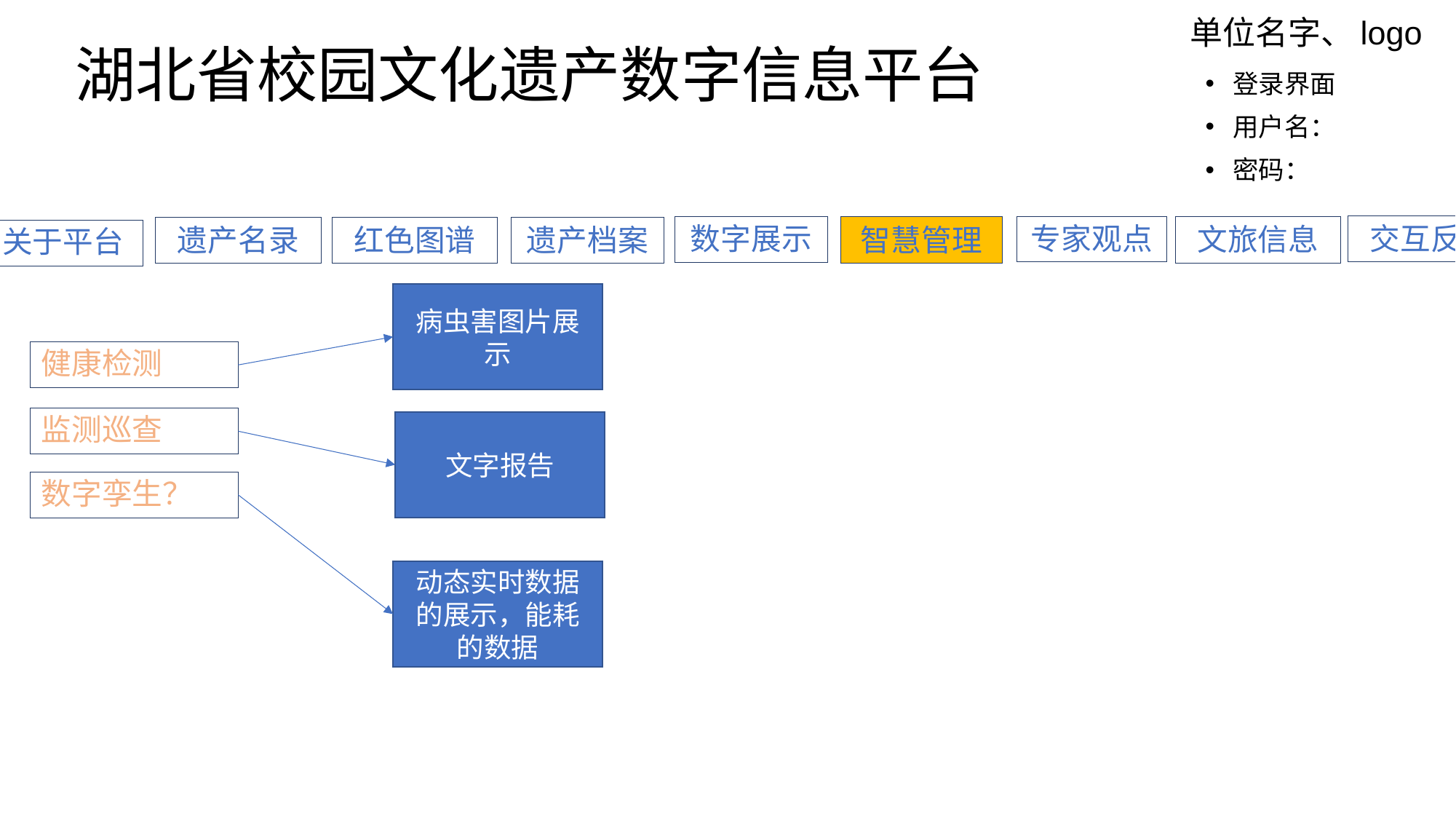

单位名字、logo
湖北省校园文化遗产数字信息平台
登录界面
用户名：
密码：
交互反馈
专家观点
文旅信息
数字展示
智慧管理
遗产名录
红色图谱
遗产档案
关于平台
病虫害图片展示
健康检测
监测巡查
文字报告
数字孪生？
动态实时数据的展示，能耗的数据